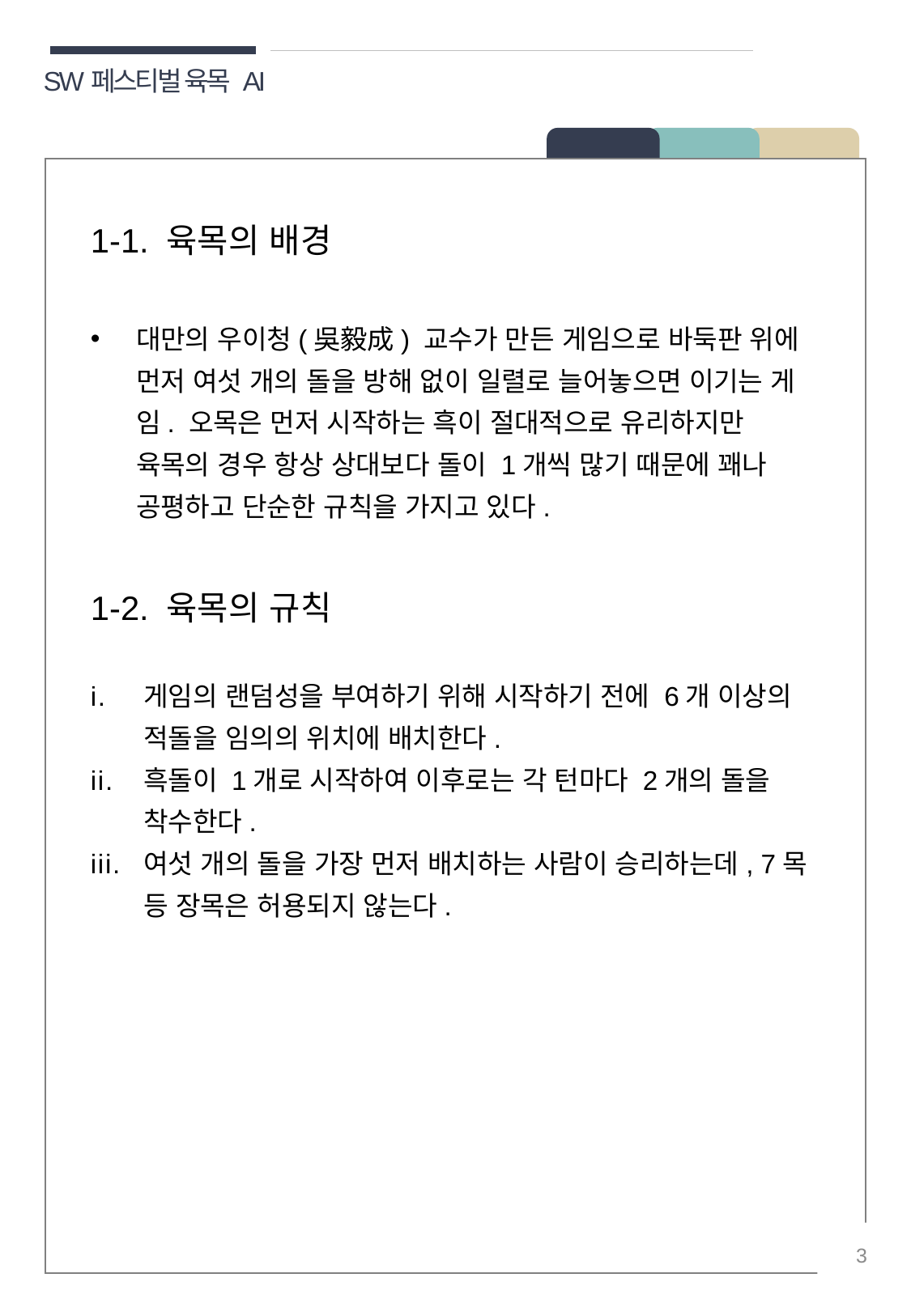

1-1. 육목의 배경

대만의 우이청(吳毅成) 교수가 만든 게임으로 바둑판 위에 먼저 여섯 개의 돌을 방해 없이 일렬로 늘어놓으면 이기는 게임. 오목은 먼저 시작하는 흑이 절대적으로 유리하지만 육목의 경우 항상 상대보다 돌이 1개씩 많기 때문에 꽤나 공평하고 단순한 규칙을 가지고 있다.

1-2. 육목의 규칙

게임의 랜덤성을 부여하기 위해 시작하기 전에 6개 이상의 적돌을 임의의 위치에 배치한다.
흑돌이 1개로 시작하여 이후로는 각 턴마다 2개의 돌을 착수한다.
여섯 개의 돌을 가장 먼저 배치하는 사람이 승리하는데, 7목 등 장목은 허용되지 않는다.
3